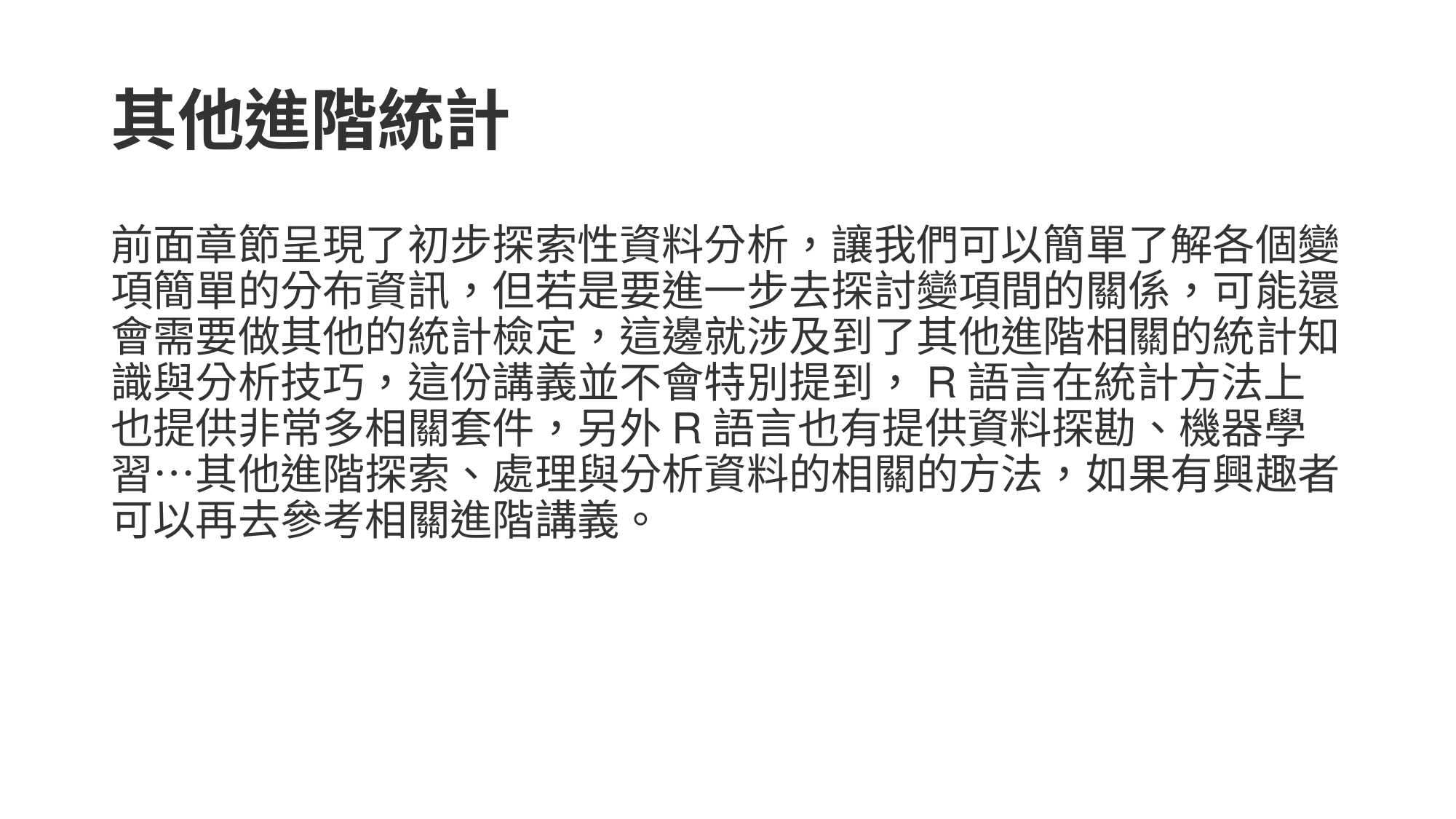

# 其他進階統計
前面章節呈現了初步探索性資料分析，讓我們可以簡單了解各個變項簡單的分布資訊，但若是要進一步去探討變項間的關係，可能還會需要做其他的統計檢定，這邊就涉及到了其他進階相關的統計知識與分析技巧，這份講義並不會特別提到，R語言在統計方法上也提供非常多相關套件，另外R語言也有提供資料探勘、機器學習…其他進階探索、處理與分析資料的相關的方法，如果有興趣者可以再去參考相關進階講義。